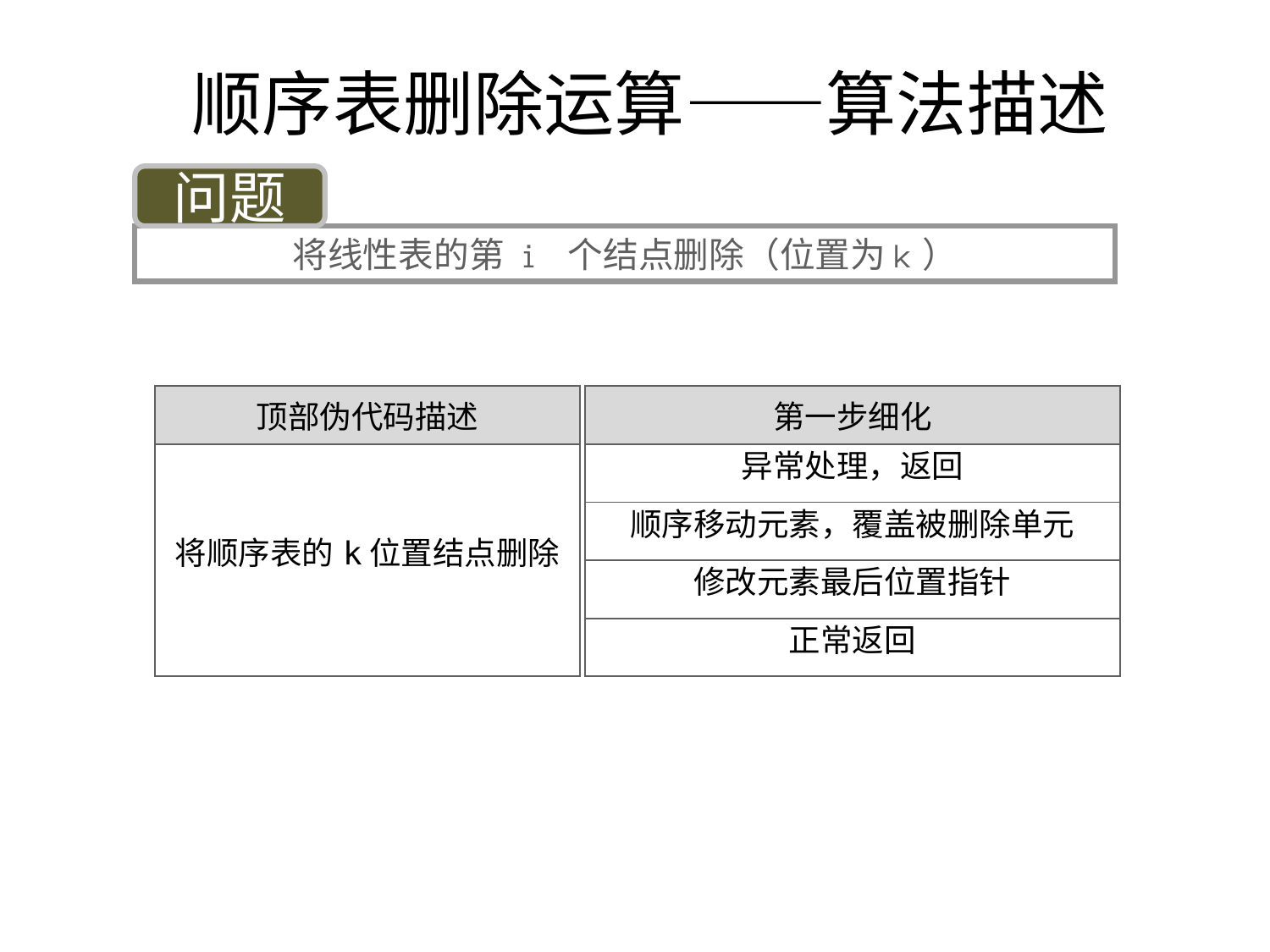

# 顺序表删除运算——算法描述
问题
将线性表的第 i 个结点删除（位置为k）
| 顶部伪代码描述 |
| --- |
| 将顺序表的k位置结点删除 |
| 第一步细化 |
| --- |
| 异常处理，返回 |
| 顺序移动元素，覆盖被删除单元 |
| 修改元素最后位置指针 |
| 正常返回 |
45